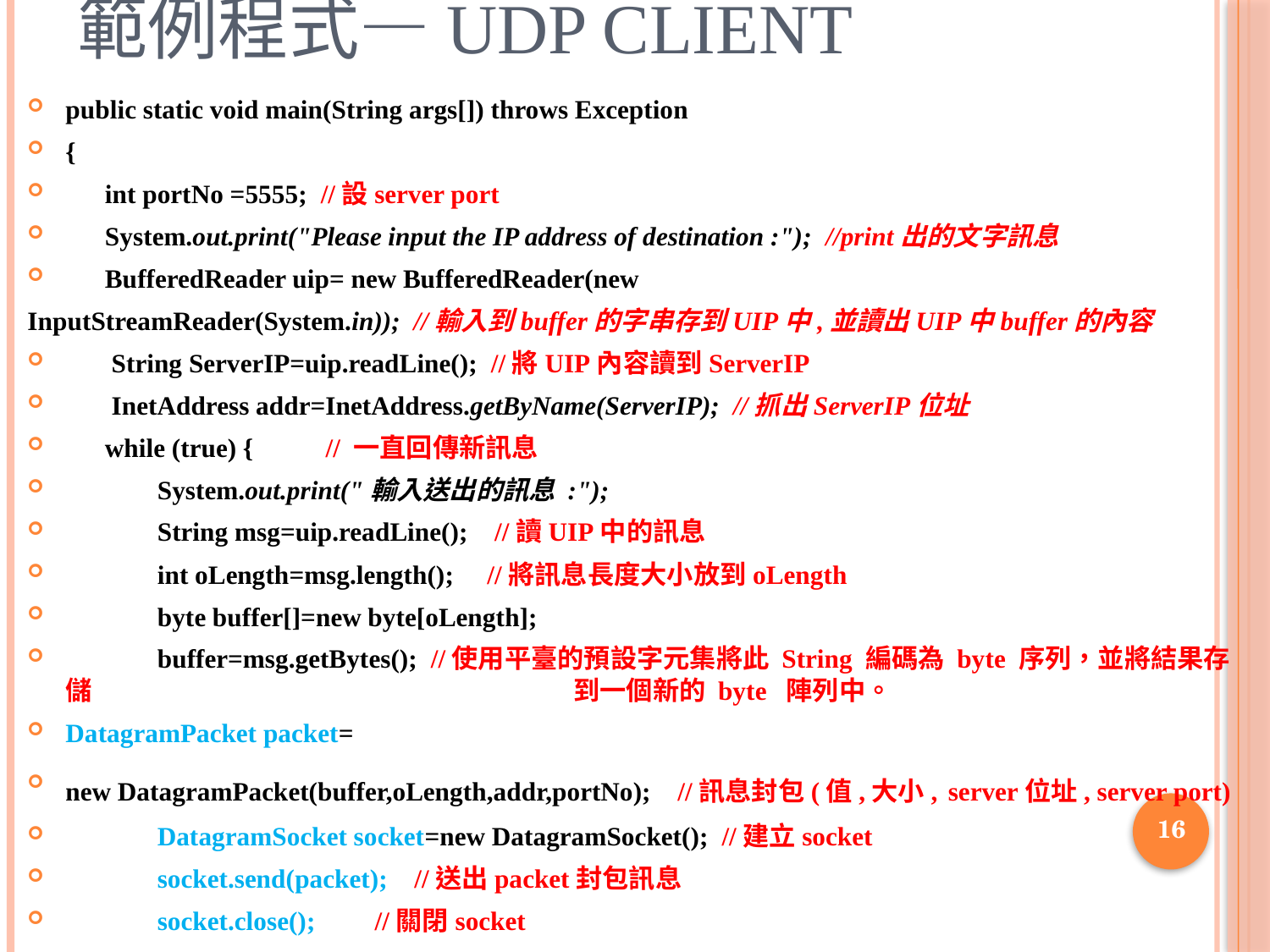

# 範例程式—UDP Client
public static void main(String args[]) throws Exception
{
      int portNo =5555;  //設server port
      System.out.print("Please input the IP address of destination :");  //print出的文字訊息
      BufferedReader uip= new BufferedReader(new
InputStreamReader(System.in));  //輸入到buffer的字串存到UIP中,並讀出UIP中buffer的內容
       String ServerIP=uip.readLine();  //將UIP內容讀到ServerIP
       InetAddress addr=InetAddress.getByName(ServerIP);  //抓出ServerIP位址
      while (true) {           // 一直回傳新訊息
              System.out.print("輸入送出的訊息 :");
              String msg=uip.readLine();    //讀UIP中的訊息
              int oLength=msg.length();     //將訊息長度大小放到oLength
              byte buffer[]=new byte[oLength];
              buffer=msg.getBytes();  //使用平臺的預設字元集將此 String 編碼為 byte 序列，並將結果存儲				到一個新的 byte  陣列中。
DatagramPacket packet=
new DatagramPacket(buffer,oLength,addr,portNo);    //訊息封包(值,大小, server位址, server port)
              DatagramSocket socket=new DatagramSocket();  //建立socket
              socket.send(packet);    //送出packet封包訊息
              socket.close();         //關閉socket
16